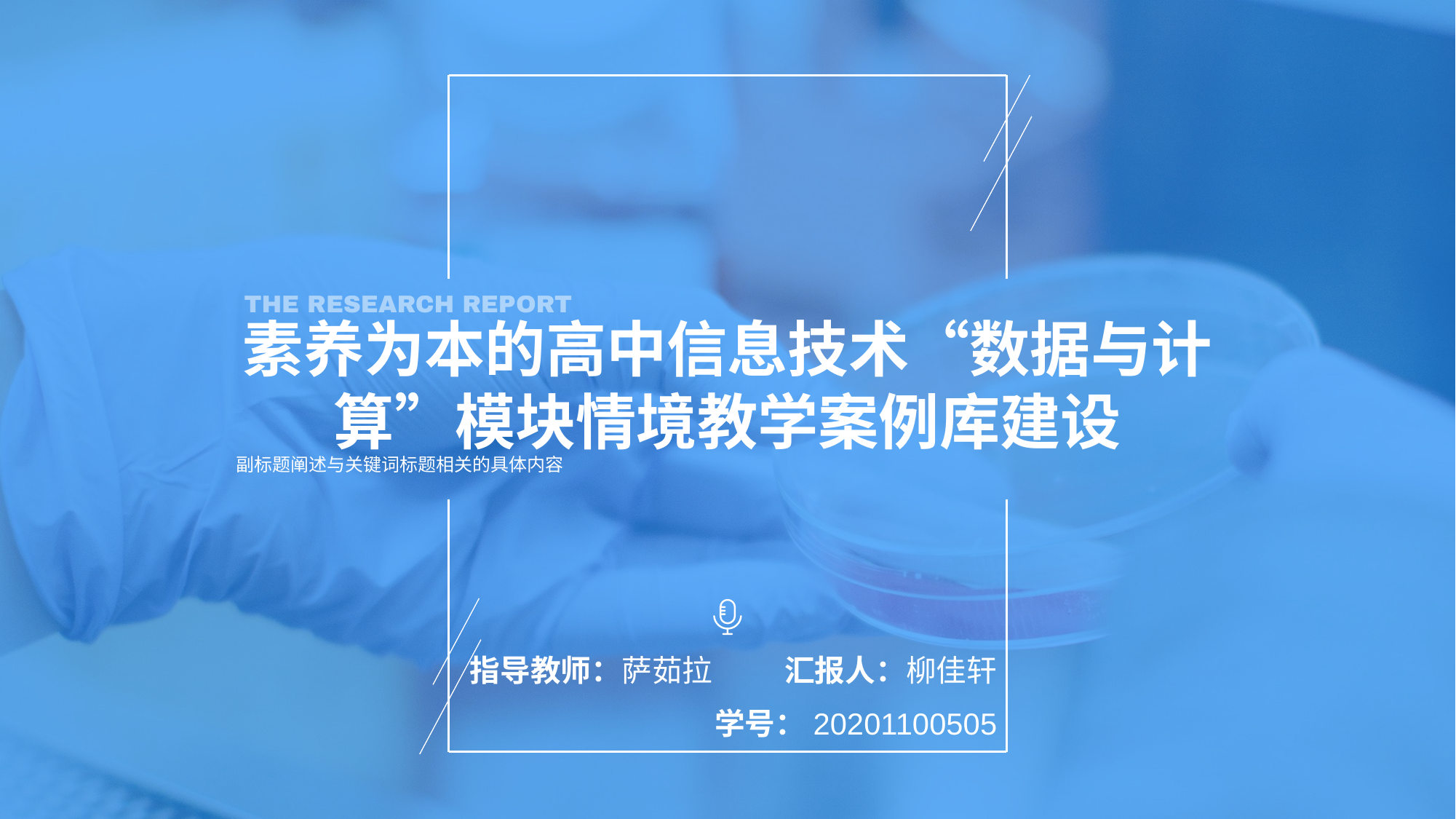

THE RESEARCH REPORT
素养为本的高中信息技术“数据与计算”模块情境教学案例库建设
副标题阐述与关键词标题相关的具体内容

指导教师：萨茹拉
汇报人：柳佳轩
学号：20201100505